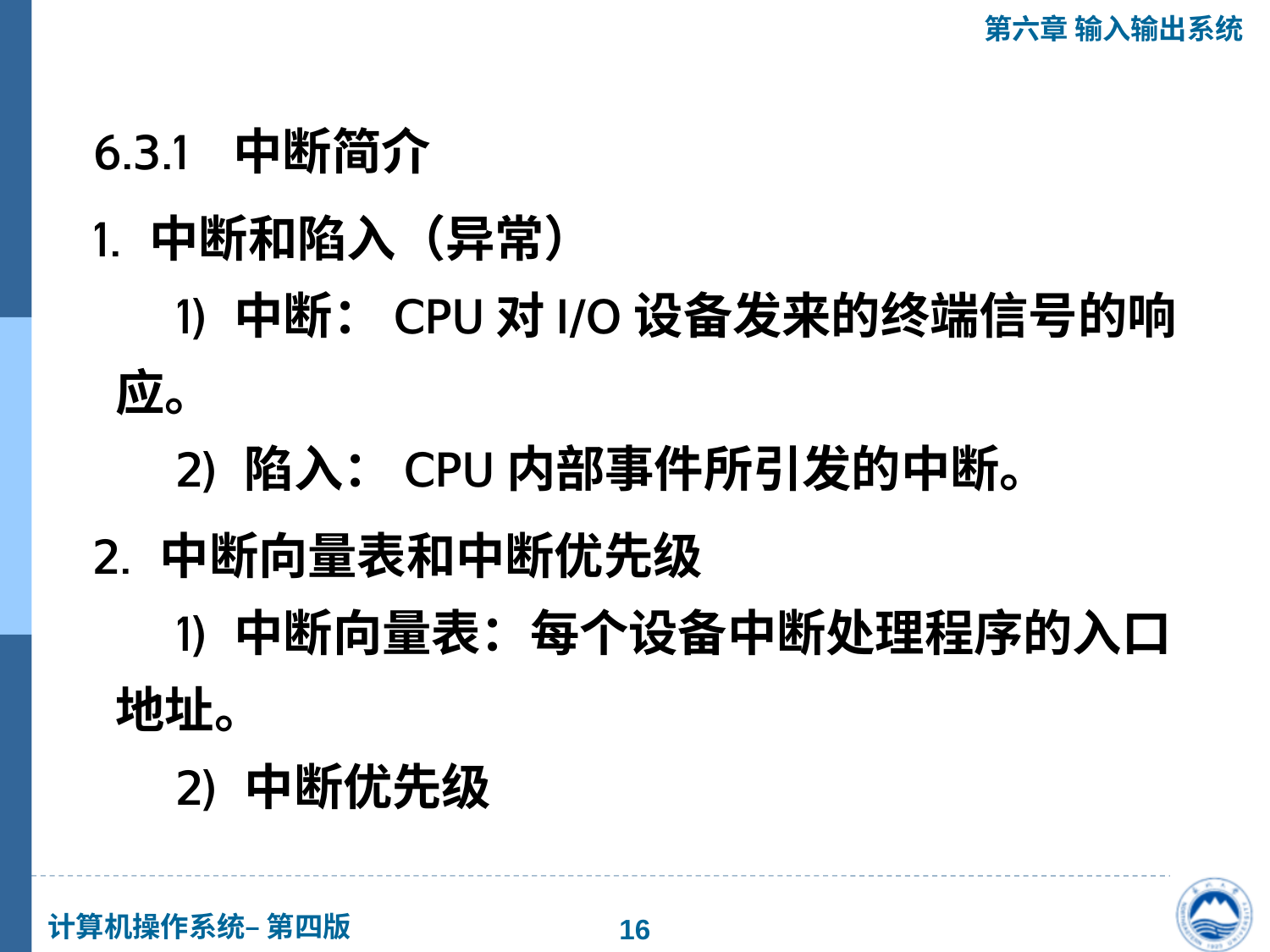

6.3.1  中断简介
 1. 中断和陷入（异常）
　1) 中断：CPU对I/O设备发来的终端信号的响应。
　2) 陷入：CPU内部事件所引发的中断。
 2. 中断向量表和中断优先级
　1) 中断向量表：每个设备中断处理程序的入口地址。
　2) 中断优先级